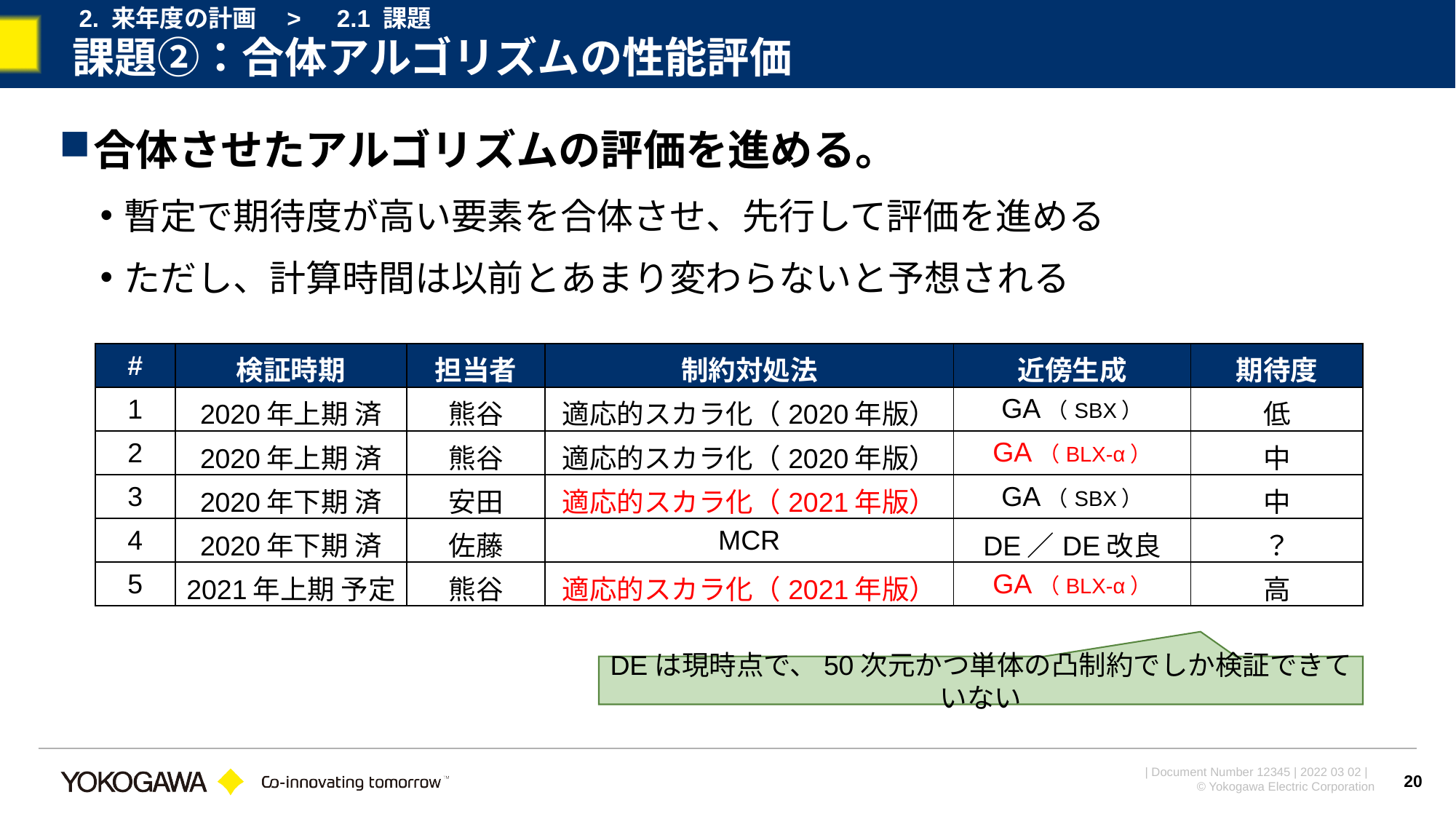

2. 来年度の計画　>　2.1 課題
# 課題②：合体アルゴリズムの性能評価
合体させたアルゴリズムの評価を進める。
暫定で期待度が高い要素を合体させ、先行して評価を進める
ただし、計算時間は以前とあまり変わらないと予想される
| # | 検証時期 | 担当者 | 制約対処法 | 近傍生成 | 期待度 |
| --- | --- | --- | --- | --- | --- |
| 1 | 2020年上期 済 | 熊谷 | 適応的スカラ化（2020年版） | GA（SBX） | 低 |
| 2 | 2020年上期 済 | 熊谷 | 適応的スカラ化（2020年版） | GA（BLX-α） | 中 |
| 3 | 2020年下期 済 | 安田 | 適応的スカラ化（2021年版） | GA（SBX） | 中 |
| 4 | 2020年下期 済 | 佐藤 | MCR | DE／DE改良 | ？ |
| 5 | 2021年上期 予定 | 熊谷 | 適応的スカラ化（2021年版） | GA（BLX-α） | 高 |
DEは現時点で、50次元かつ単体の凸制約でしか検証できていない
20